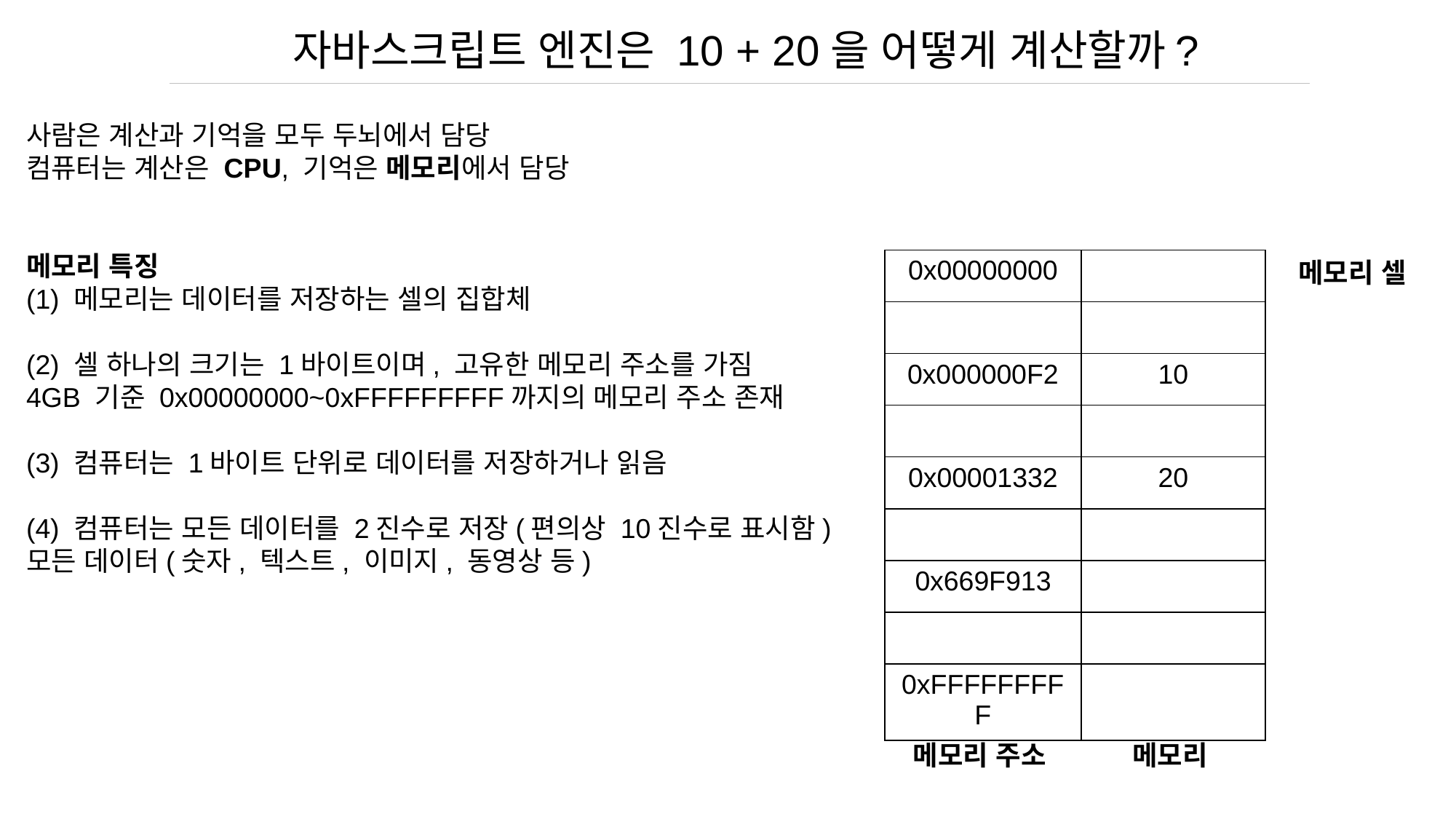

자바스크립트 엔진은 10 + 20을 어떻게 계산할까?
사람은 계산과 기억을 모두 두뇌에서 담당
컴퓨터는 계산은 CPU, 기억은 메모리에서 담당

메모리 특징
(1) 메모리는 데이터를 저장하는 셀의 집합체

(2) 셀 하나의 크기는 1바이트이며, 고유한 메모리 주소를 가짐
4GB 기준 0x00000000~0xFFFFFFFFF까지의 메모리 주소 존재

(3) 컴퓨터는 1바이트 단위로 데이터를 저장하거나 읽음

(4) 컴퓨터는 모든 데이터를 2진수로 저장(편의상 10진수로 표시함)
모든 데이터(숫자, 텍스트, 이미지, 동영상 등)

| 0x00000000 |  |
| --- | --- |
|  |  |
| 0x000000F2 | 10 |
|  |  |
| 0x00001332 | 20 |
|  |  |
| 0x669F913 |  |
|  |  |
| 0xFFFFFFFFF |  |
메모리 셀
메모리 주소
메모리